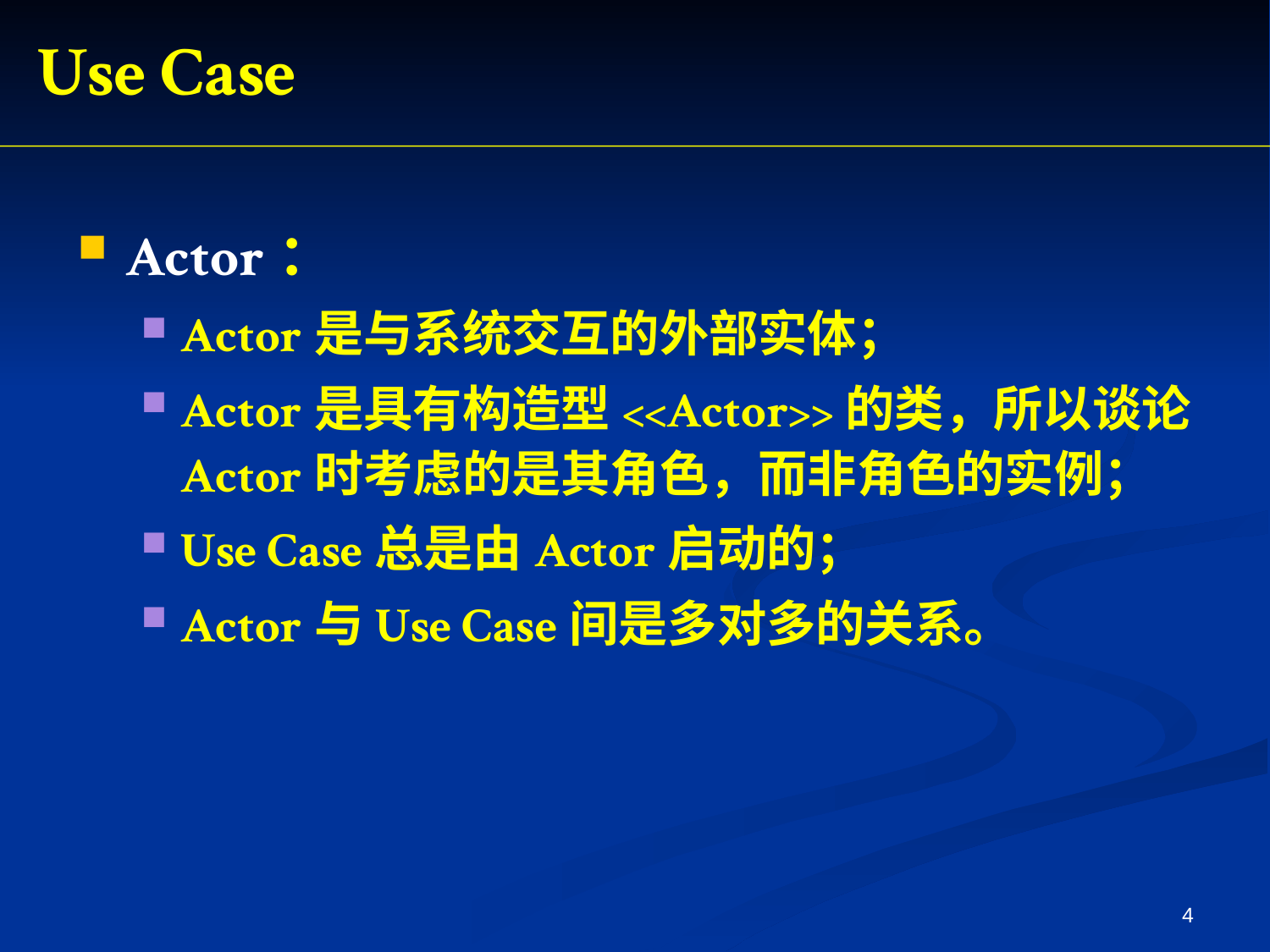

Use Case

Actor：
Actor是与系统交互的外部实体；
Actor是具有构造型<<Actor>>的类，所以谈论Actor时考虑的是其角色，而非角色的实例；
Use Case总是由Actor启动的；
Actor与Use Case间是多对多的关系。

4